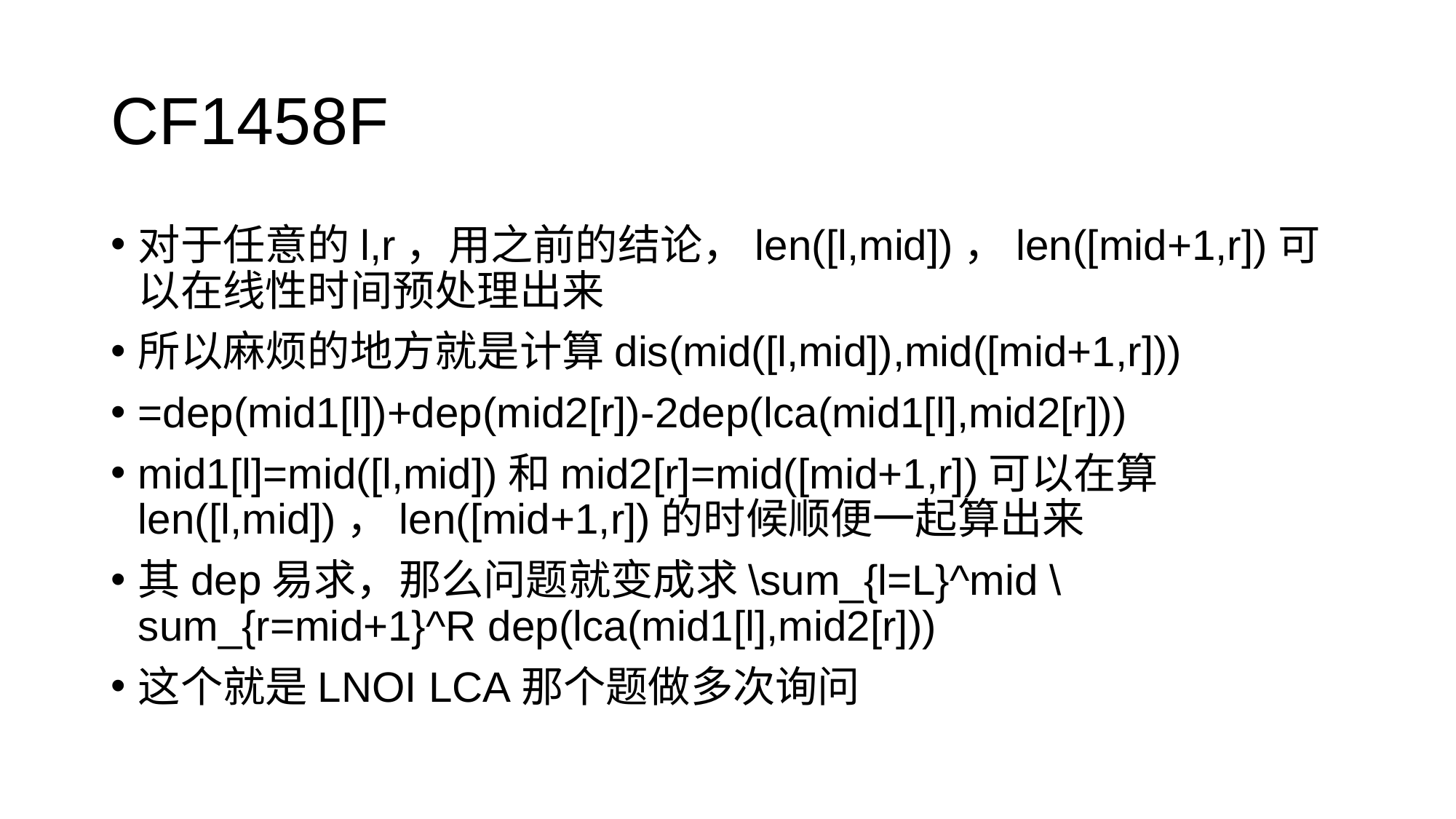

# CF1458F
对于任意的l,r，用之前的结论，len([l,mid])，len([mid+1,r])可以在线性时间预处理出来
所以麻烦的地方就是计算dis(mid([l,mid]),mid([mid+1,r]))
=dep(mid1[l])+dep(mid2[r])-2dep(lca(mid1[l],mid2[r]))
mid1[l]=mid([l,mid])和mid2[r]=mid([mid+1,r])可以在算len([l,mid])，len([mid+1,r])的时候顺便一起算出来
其dep易求，那么问题就变成求\sum_{l=L}^mid \sum_{r=mid+1}^R dep(lca(mid1[l],mid2[r]))
这个就是LNOI LCA那个题做多次询问